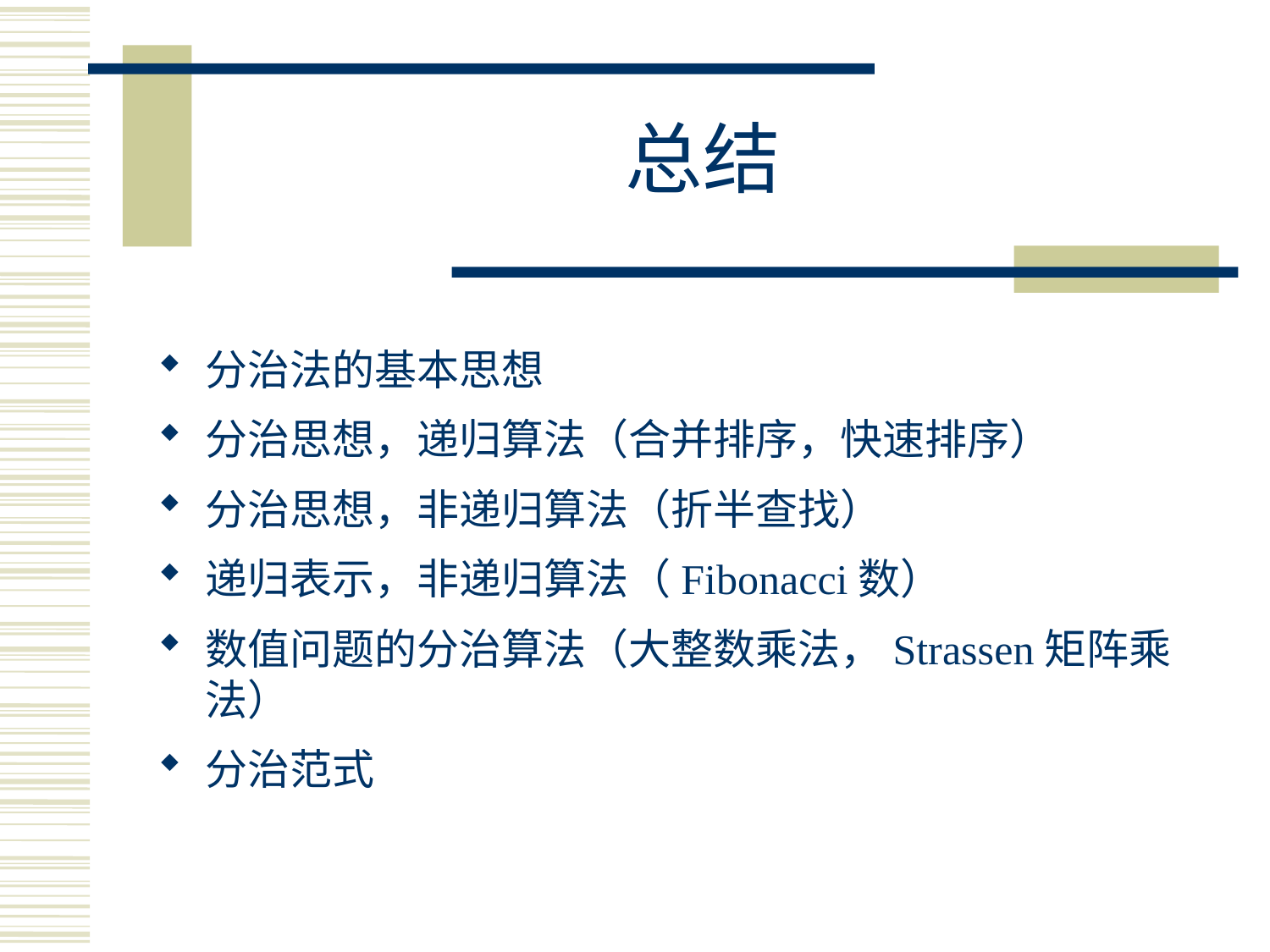

# 总结
分治法的基本思想
分治思想，递归算法（合并排序，快速排序）
分治思想，非递归算法（折半查找）
递归表示，非递归算法（Fibonacci数）
数值问题的分治算法（大整数乘法，Strassen矩阵乘法）
分治范式